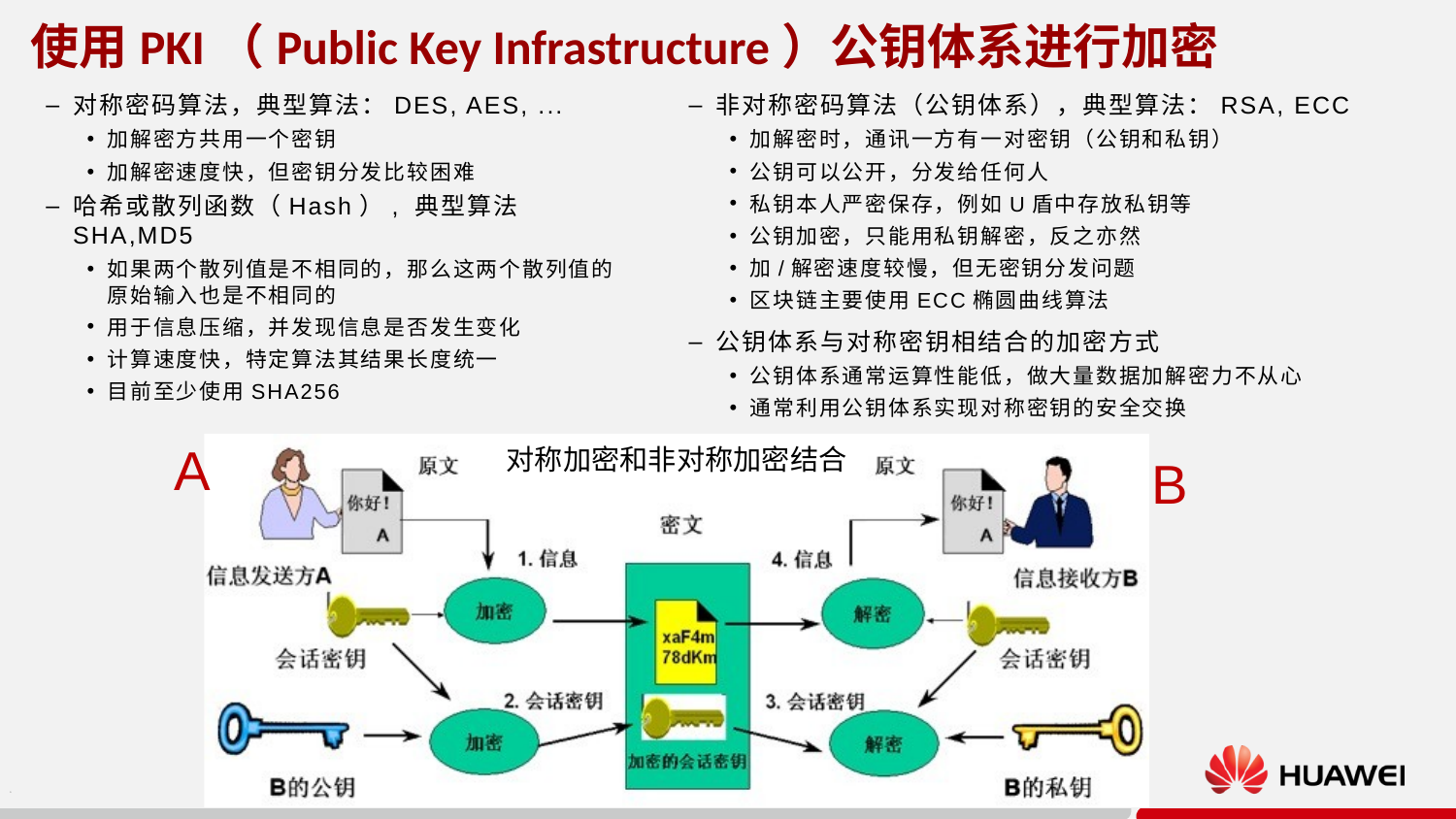

# 使用PKI（Public Key Infrastructure）公钥体系进行加密
对称密码算法，典型算法：DES, AES, ...
加解密方共用一个密钥
加解密速度快，但密钥分发比较困难
哈希或散列函数（Hash）, 典型算法SHA,MD5
如果两个散列值是不相同的，那么这两个散列值的原始输入也是不相同的
用于信息压缩，并发现信息是否发生变化
计算速度快，特定算法其结果长度统一
目前至少使用SHA256
非对称密码算法（公钥体系），典型算法：RSA, ECC
加解密时，通讯一方有一对密钥（公钥和私钥）
公钥可以公开，分发给任何人
私钥本人严密保存，例如U盾中存放私钥等
公钥加密，只能用私钥解密，反之亦然
加/解密速度较慢，但无密钥分发问题
区块链主要使用ECC椭圆曲线算法
公钥体系与对称密钥相结合的加密方式
公钥体系通常运算性能低，做大量数据加解密力不从心
通常利用公钥体系实现对称密钥的安全交换

对称加密和非对称加密结合
A
B

3